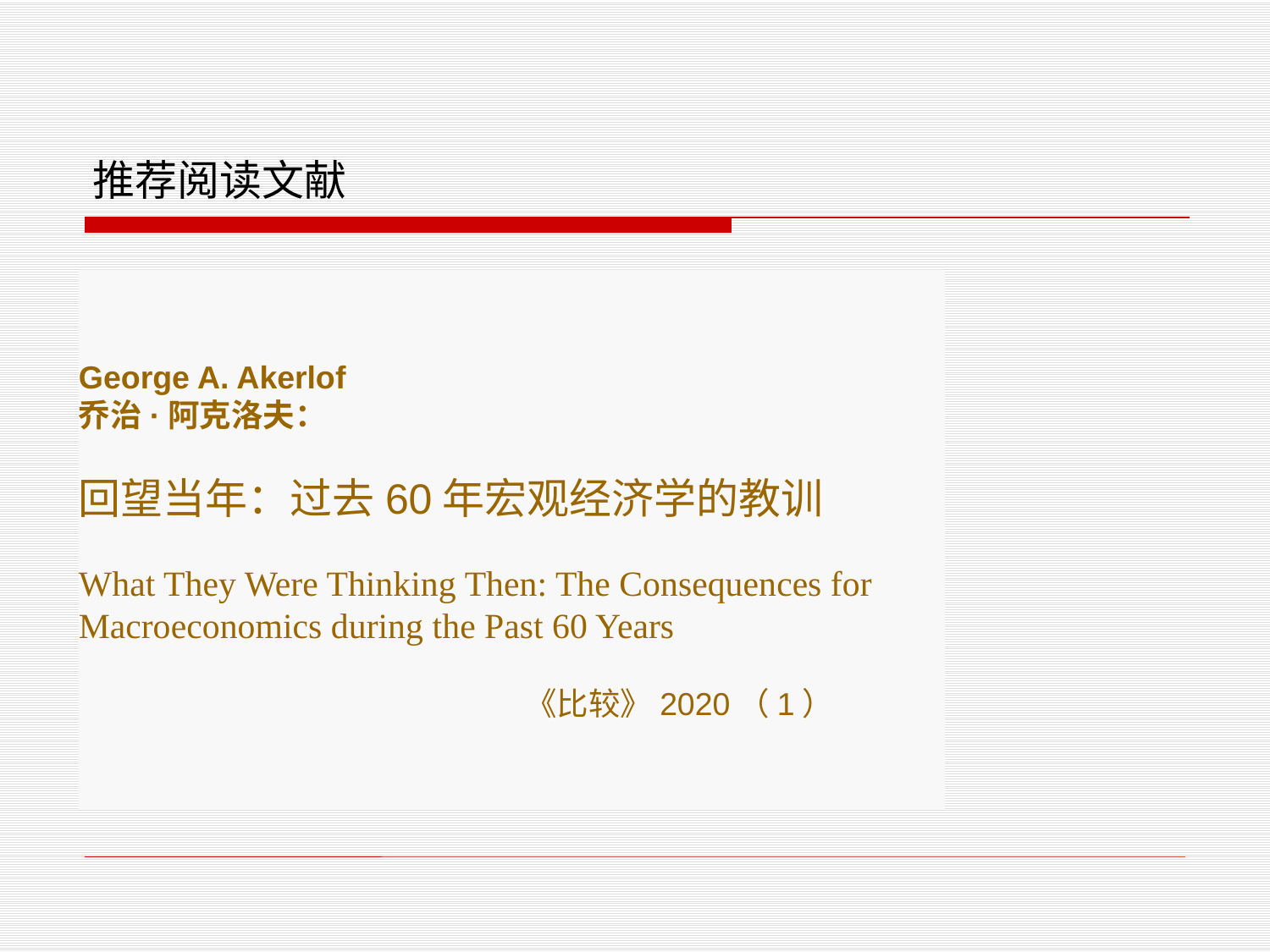

# 推荐阅读文献
George A. Akerlof
乔治·阿克洛夫：

回望当年：过去60年宏观经济学的教训

What They Were Thinking Then: The Consequences for
Macroeconomics during the Past 60 Years

                                                             《比较》2020（1）